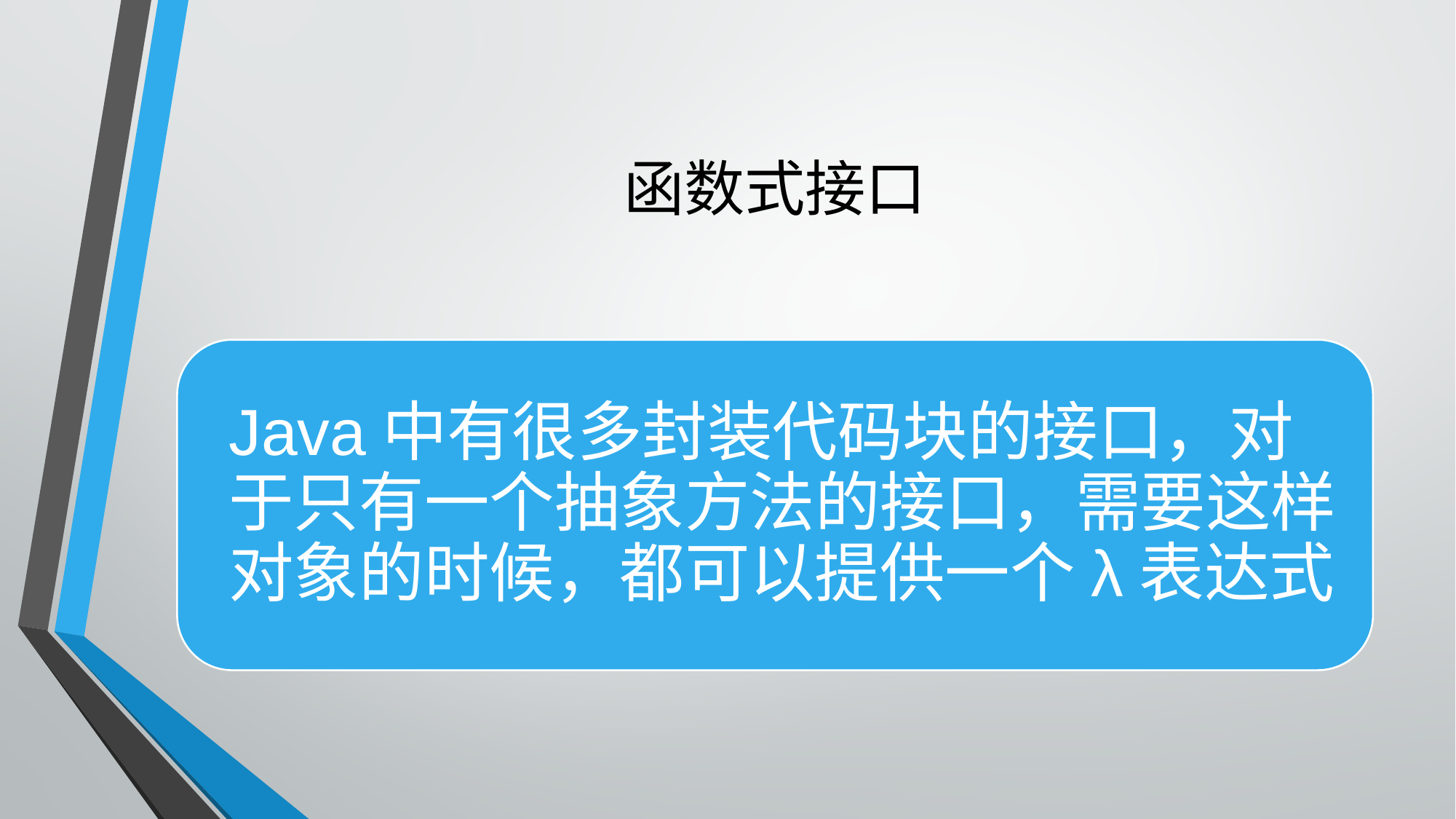

# 函数式接口
Java中有很多封装代码块的接口，对于只有一个抽象方法的接口，需要这样对象的时候，都可以提供一个λ表达式